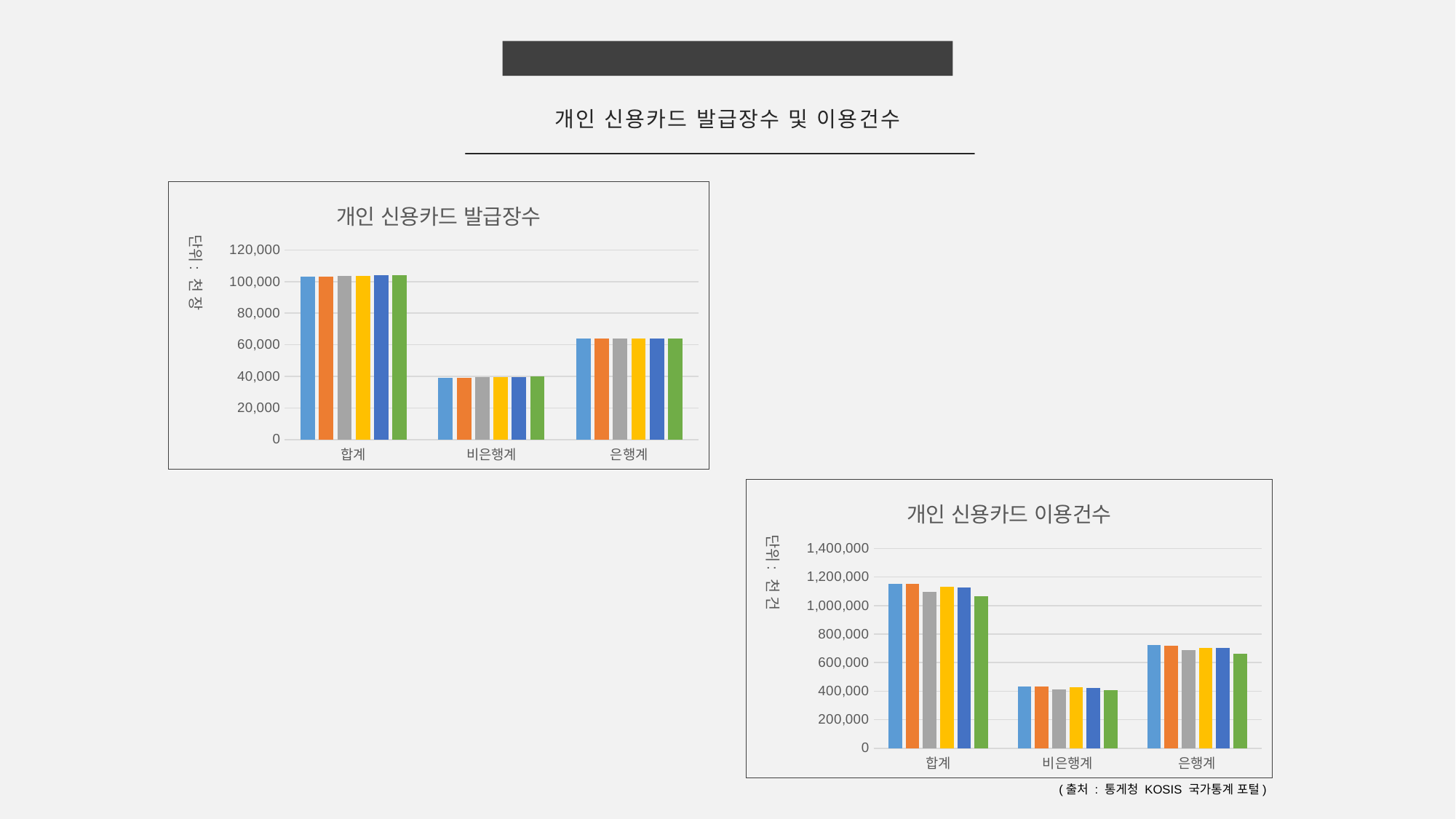

01.시장 현황

개인 신용카드 발급장수 및 이용건수

### Chart: 개인 신용카드 발급장수

| Category | 2020. 07 | 2020. 08  | 2020. 09  | 2020. 10  | 2020. 11  | 2020. 12 |
|---|---|---|---|---|---|---|
| 합계 | 102963.0 | 103213.0 | 103392.0 | 103566.0 | 103833.0 | 103866.0 |
| 비은행계 | 39024.0 | 39206.0 | 39313.0 | 39469.0 | 39664.0 | 39776.0 |
| 은행계 | 63938.0 | 64007.0 | 64079.0 | 64097.0 | 64169.0 | 64090.0 |

### Chart: 개인 신용카드 이용건수

| Category | 2020. 07 | 2020. 08  | 2020. 09  | 2020. 10  | 2020. 11  | 2020. 12 |
|---|---|---|---|---|---|---|
| 합계 | 1154091.0 | 1152939.0 | 1096687.0 | 1129933.0 | 1127475.0 | 1068013.0 |
| 비은행계 | 430138.0 | 432397.0 | 411327.0 | 424968.0 | 423585.0 | 404766.0 |
| 은행계 | 723953.0 | 720542.0 | 685360.0 | 704965.0 | 703889.0 | 663247.0 |
(출처 : 통게청 KOSIS 국가통계 포털)
테두리 바꿀까?? )